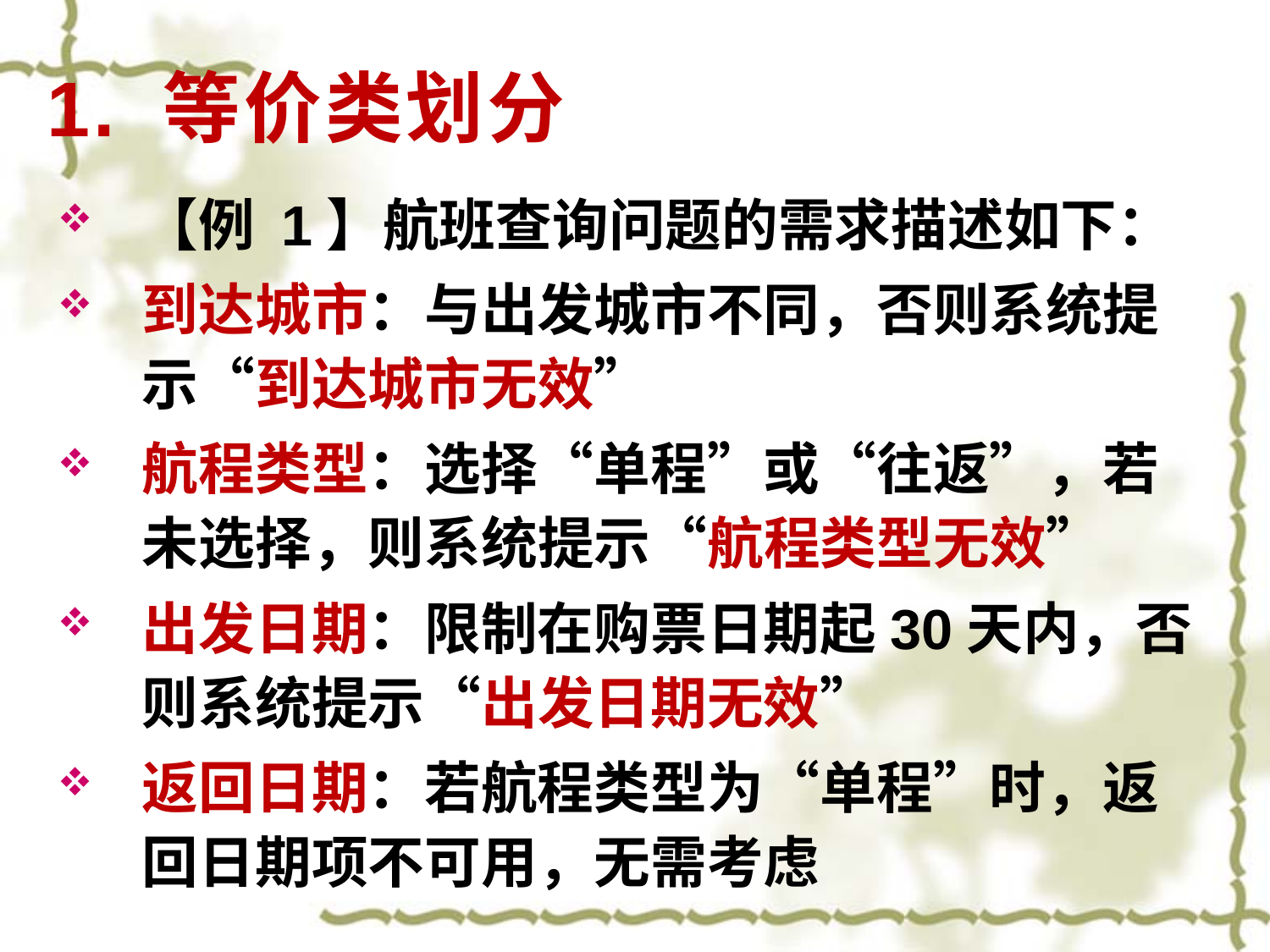

# 1. 等价类划分
【例 1】航班查询问题的需求描述如下：
到达城市：与出发城市不同，否则系统提示“到达城市无效”
航程类型：选择“单程”或“往返”，若未选择，则系统提示“航程类型无效”
出发日期：限制在购票日期起30天内，否则系统提示“出发日期无效”
返回日期：若航程类型为“单程”时，返回日期项不可用，无需考虑